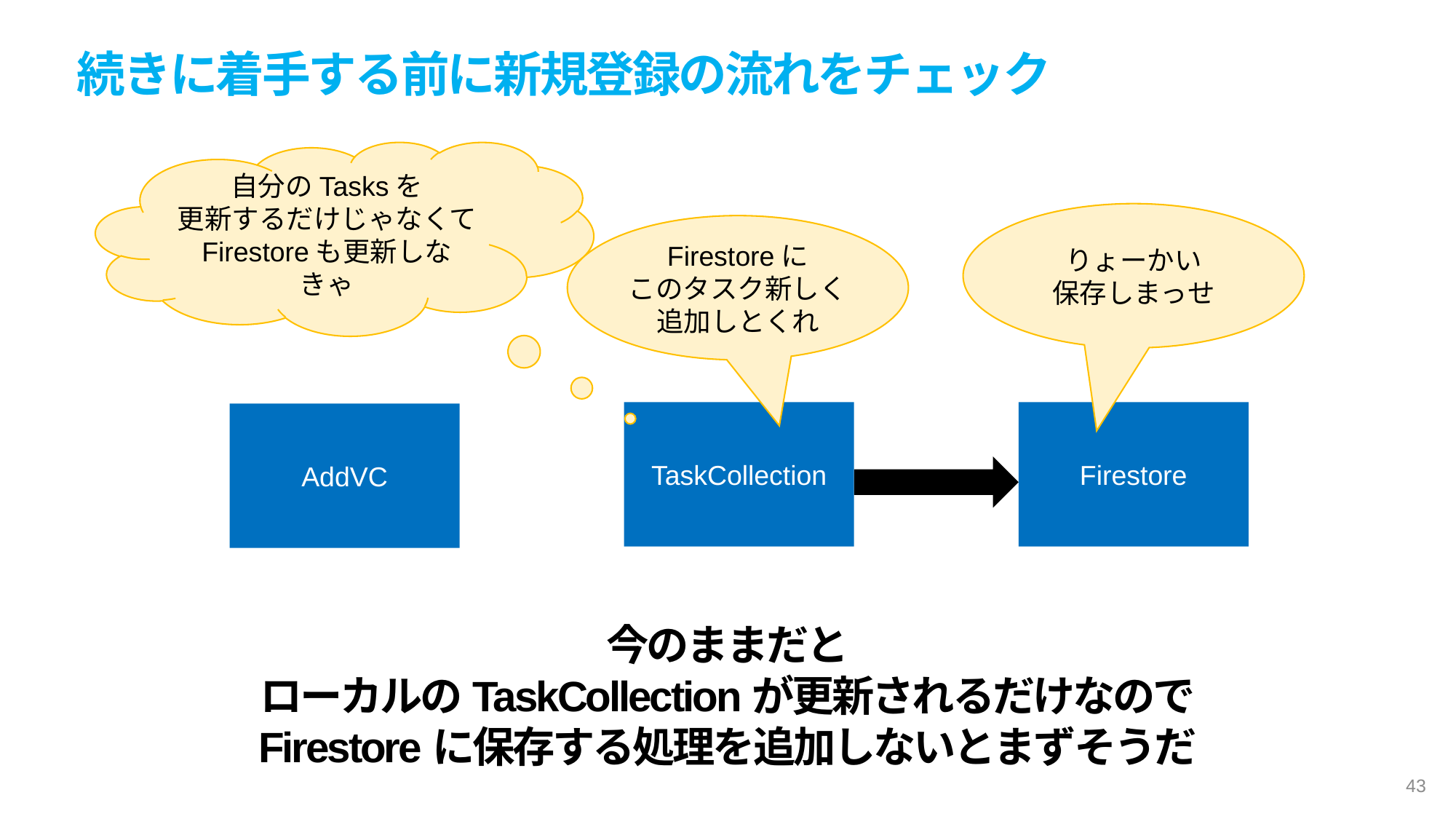

続きに着手する前に新規登録の流れをチェック
自分のTasksを
更新するだけじゃなくて
Firestoreも更新しなきゃ
りょーかい
保存しまっせ
Firestoreに
このタスク新しく
追加しとくれ
TaskCollection
Firestore
AddVC

今のままだと
ローカルのTaskCollectionが更新されるだけなので
Firestoreに保存する処理を追加しないとまずそうだ
43